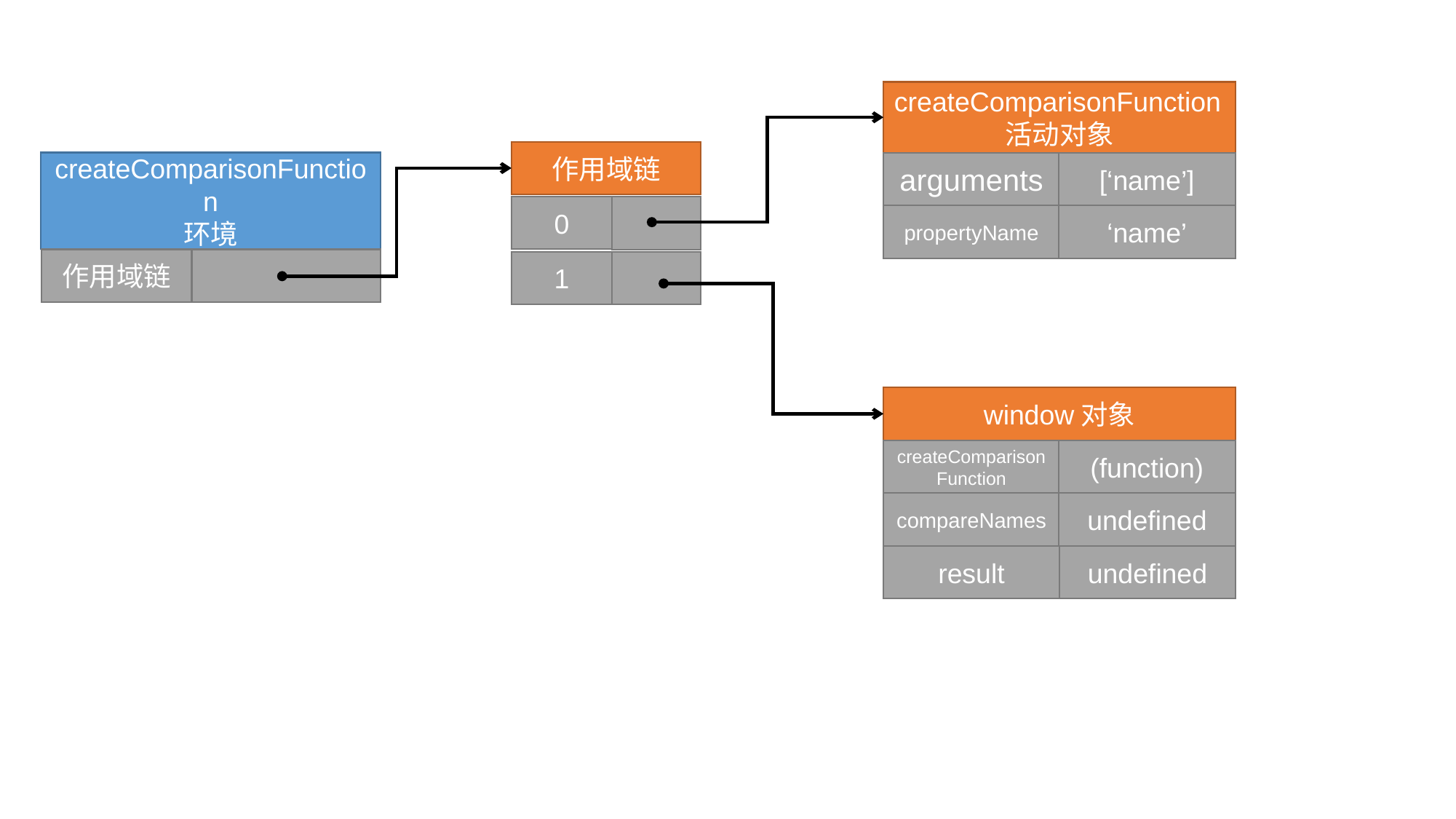

createComparisonFunction活动对象
作用域链
createComparisonFunction
环境
arguments
[‘name’]
0

propertyName
‘name’
作用域链

1

window对象
createComparisonFunction
(function)
compareNames
undefined
result
undefined